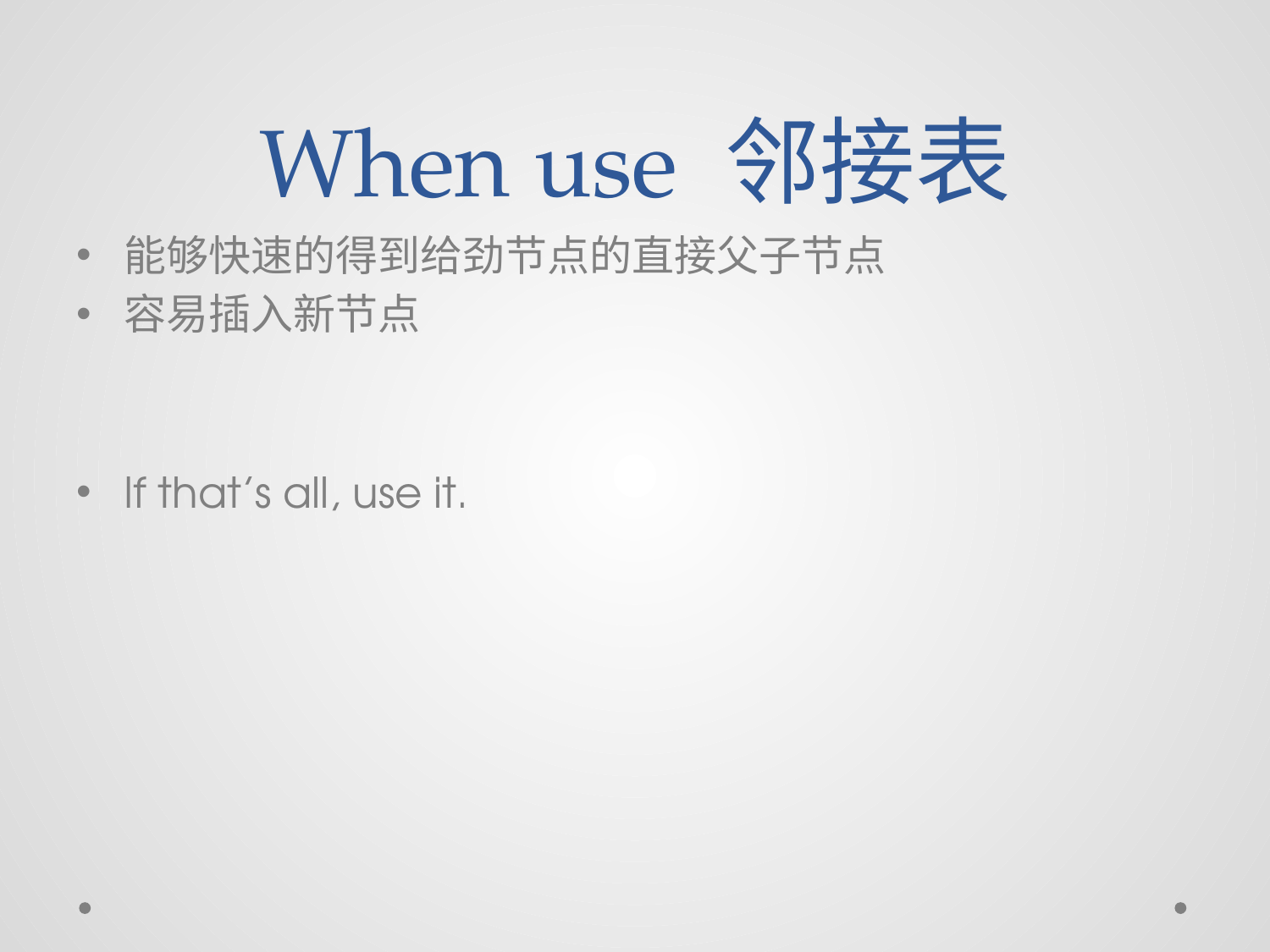

# When use 邻接表
能够快速的得到给劲节点的直接父子节点
容易插入新节点

If that’s all, use it.